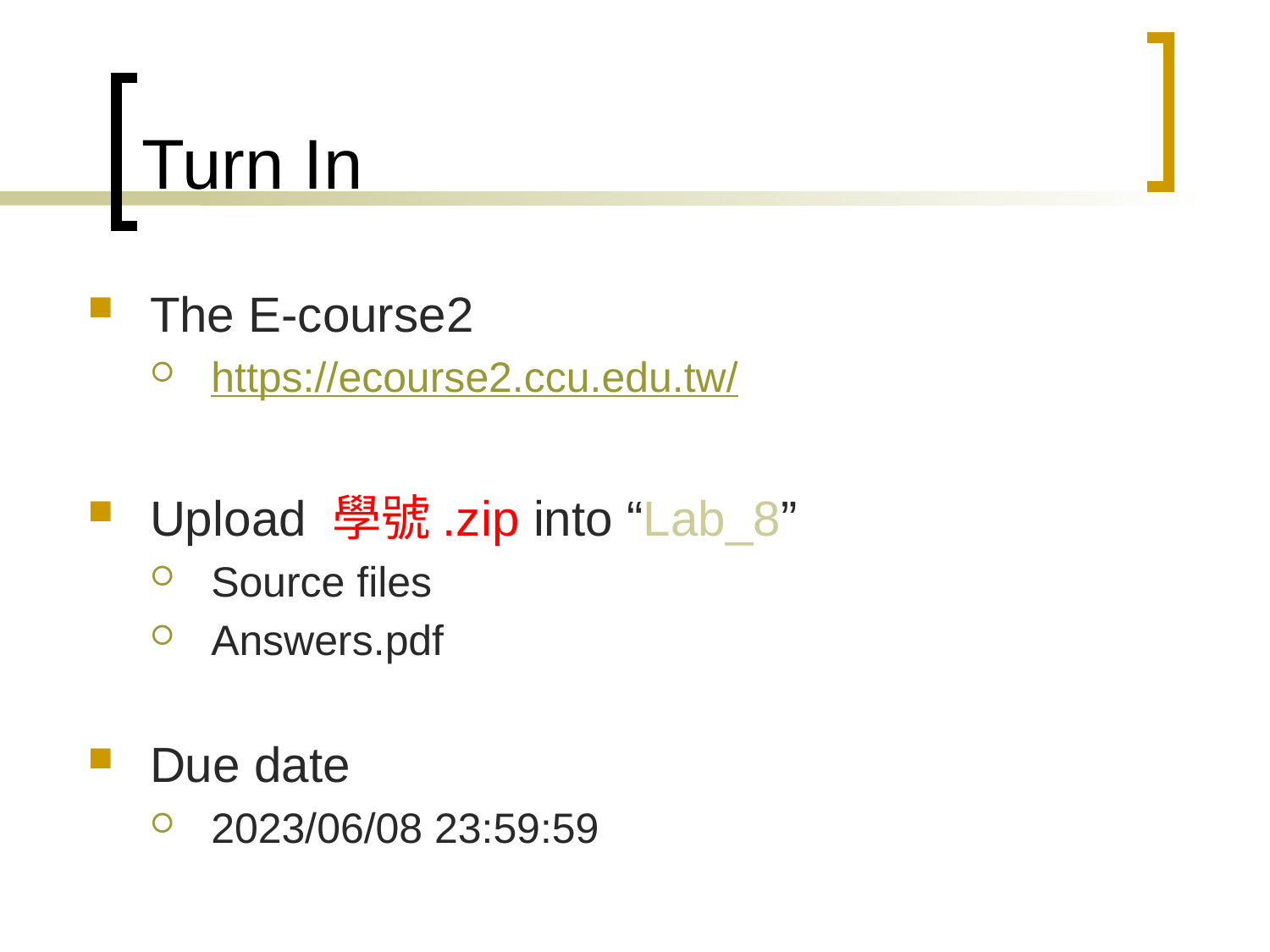

# Turn In
The E-course2
https://ecourse2.ccu.edu.tw/

Upload 學號.zip into “Lab_8”
Source files
Answers.pdf

Due date
2023/06/08 23:59:59